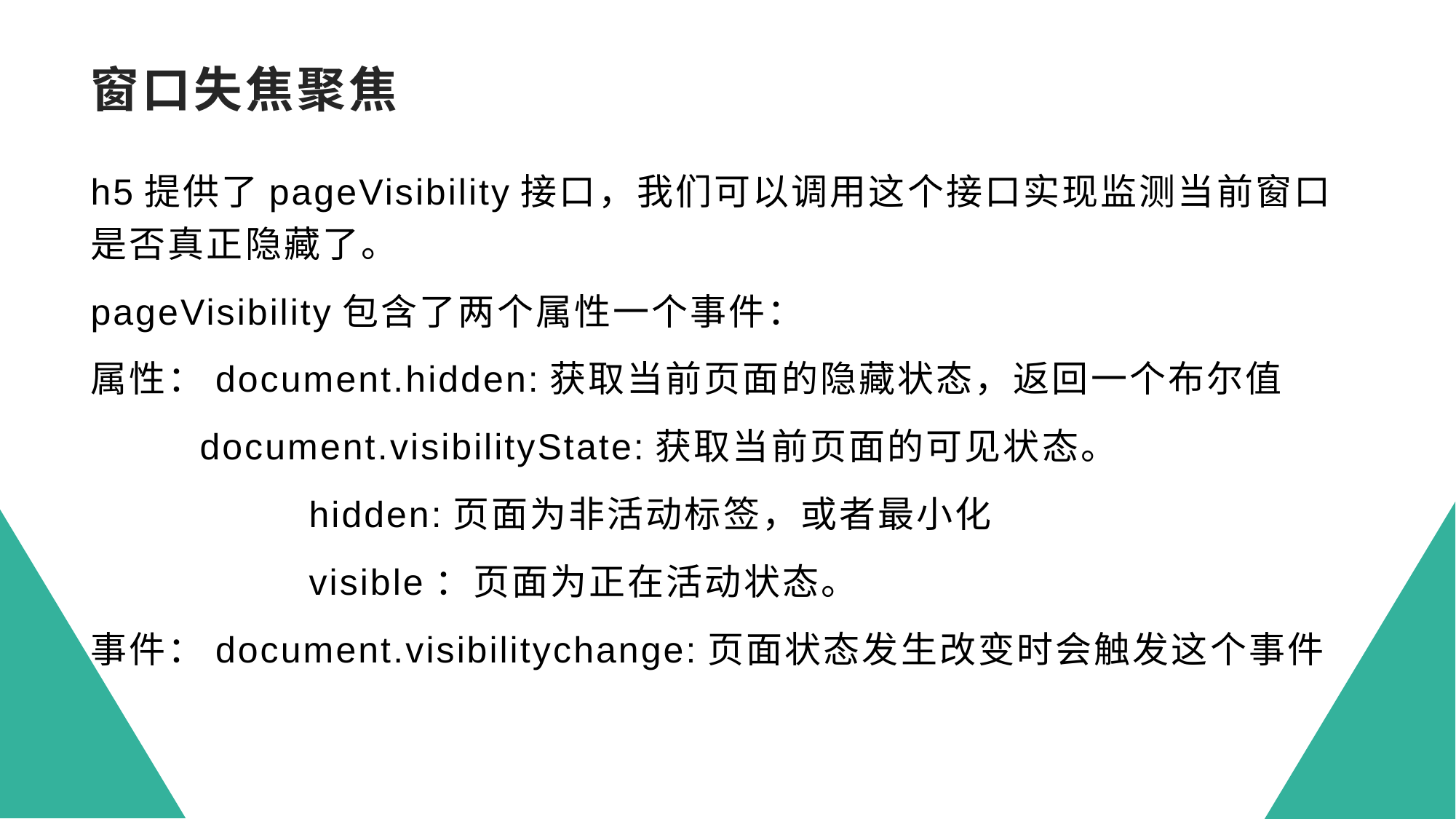

# 窗口失焦聚焦
h5提供了pageVisibility接口，我们可以调用这个接口实现监测当前窗口是否真正隐藏了。
pageVisibility包含了两个属性一个事件：
属性：document.hidden:获取当前页面的隐藏状态，返回一个布尔值
	document.visibilityState:获取当前页面的可见状态。
		hidden:页面为非活动标签，或者最小化
		visible：页面为正在活动状态。
事件：document.visibilitychange:页面状态发生改变时会触发这个事件